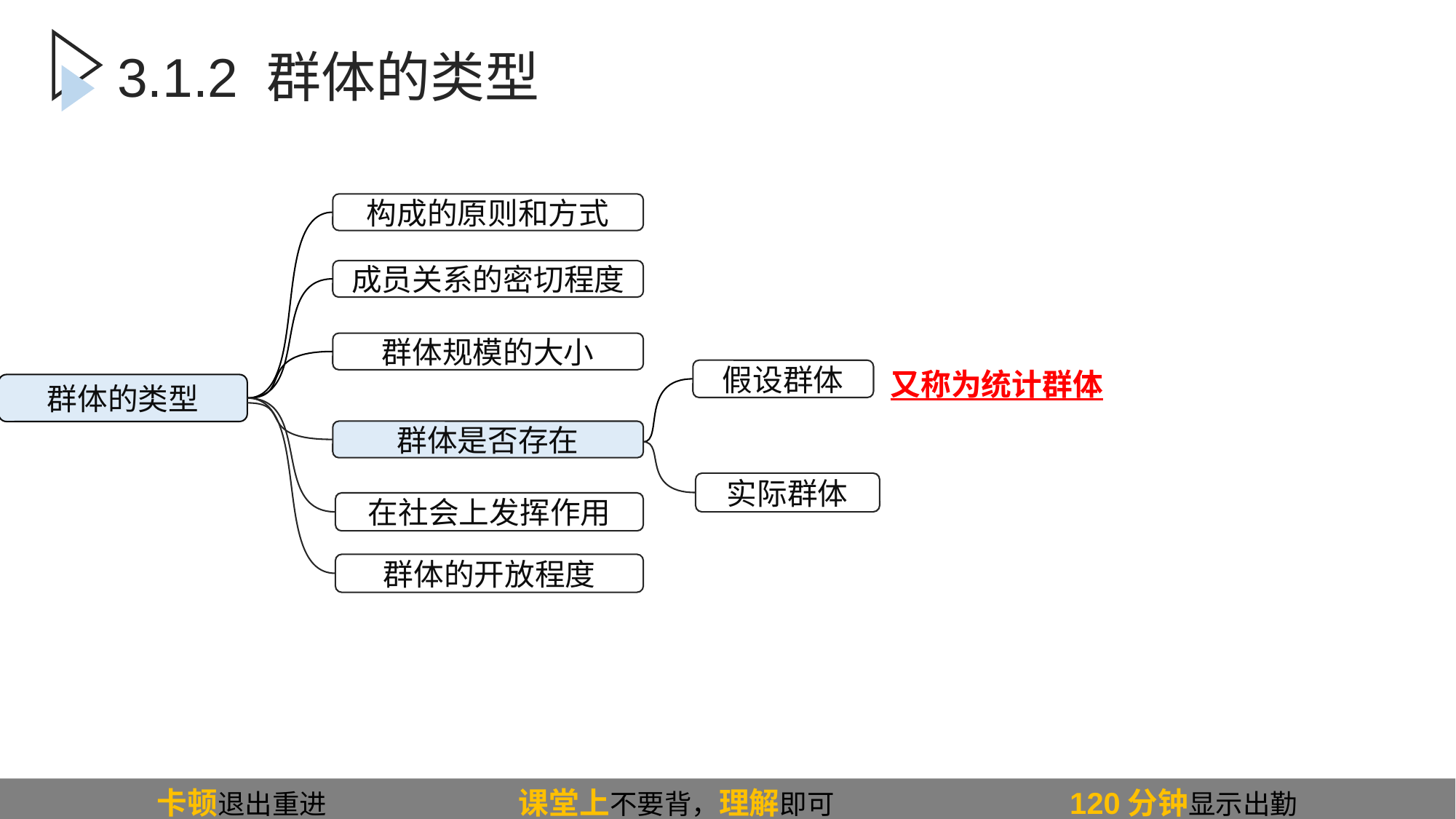

3.1.2 群体的类型
构成的原则和方式
成员关系的密切程度
群体规模的大小
群体的类型
群体是否存在
在社会上发挥作用
群体的开放程度
又称为统计群体
假设群体
实际群体